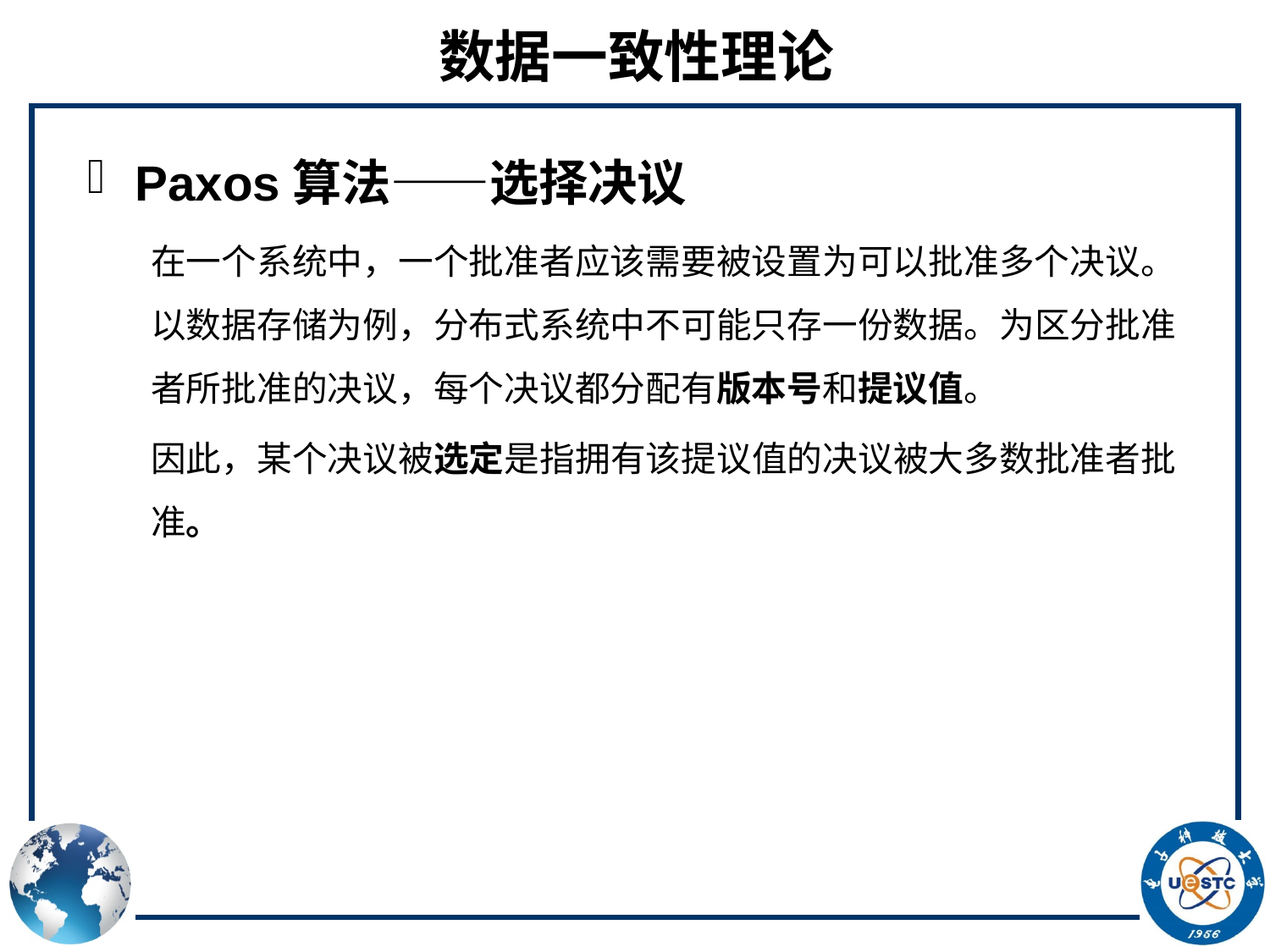

# 数据一致性理论
Paxos算法——选择决议
在一个系统中，一个批准者应该需要被设置为可以批准多个决议。以数据存储为例，分布式系统中不可能只存一份数据。为区分批准者所批准的决议，每个决议都分配有版本号和提议值。
因此，某个决议被选定是指拥有该提议值的决议被大多数批准者批准。